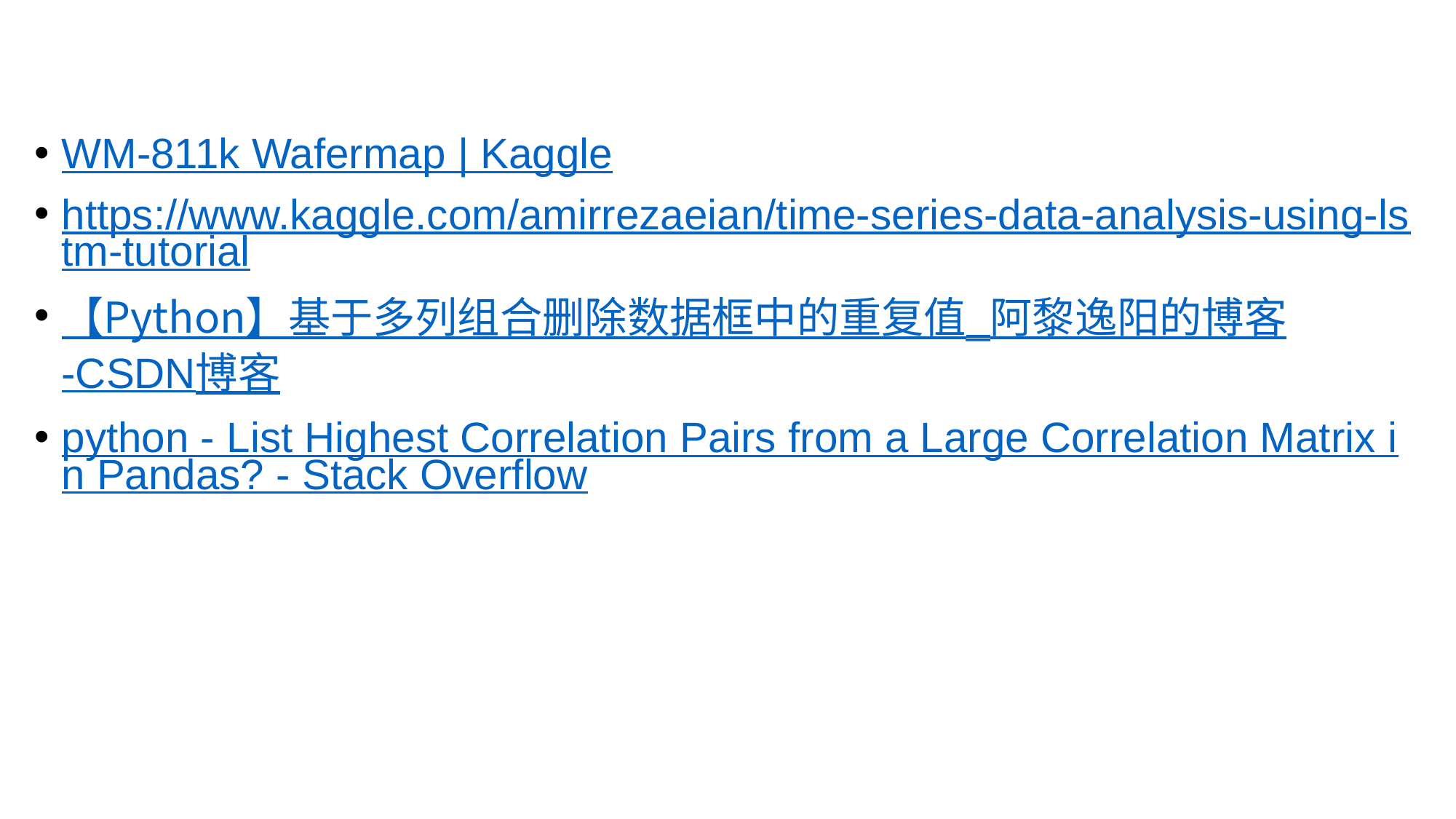

#
WM-811k Wafermap | Kaggle
https://www.kaggle.com/amirrezaeian/time-series-data-analysis-using-lstm-tutorial
【Python】基于多列组合删除数据框中的重复值_阿黎逸阳的博客-CSDN博客
python - List Highest Correlation Pairs from a Large Correlation Matrix in Pandas? - Stack Overflow